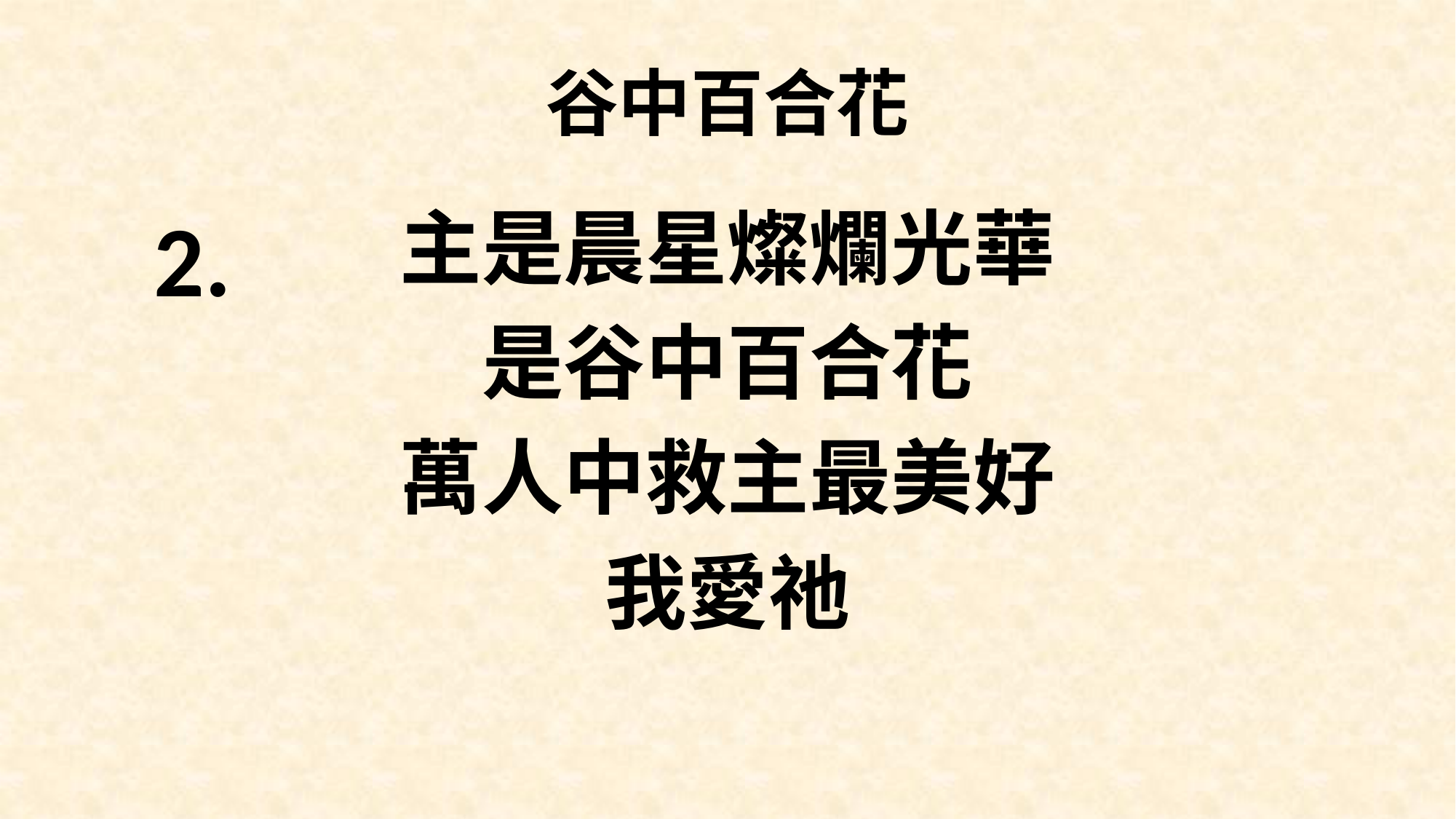

# 谷中百合花
2.
主是晨星燦爛光華
是谷中百合花
萬人中救主最美好
我愛祂